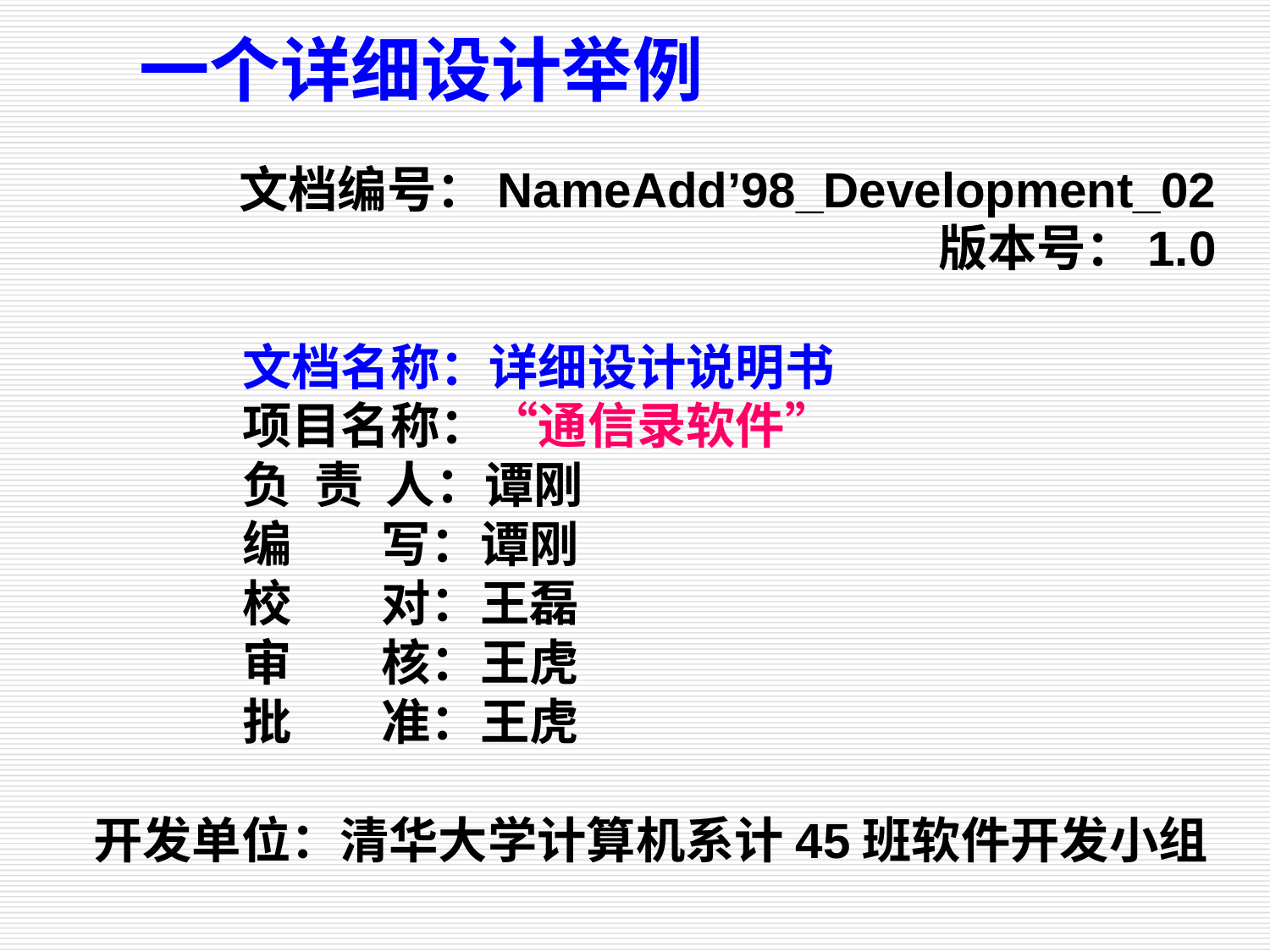

一个详细设计举例
文档编号：NameAdd’98_Development_02
版本号：1.0

             文档名称：详细设计说明书
             项目名称：“通信录软件”
             负  责  人：谭刚
             编        写：谭刚
             校        对：王磊
             审        核：王虎
             批        准：王虎

开发单位：清华大学计算机系计45班软件开发小组